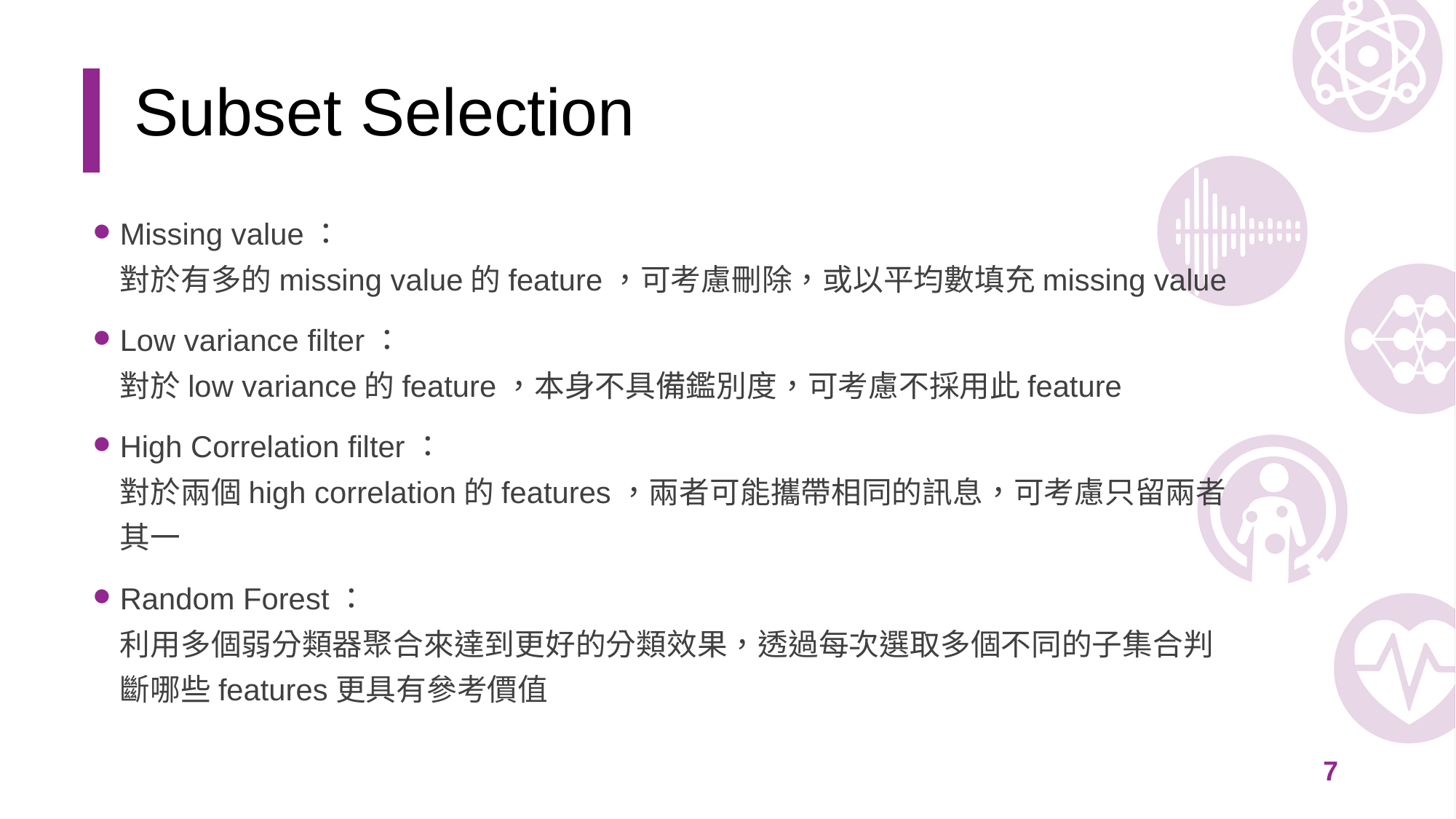

# Subset Selection
Missing value：
對於有多的missing value的feature，可考慮刪除，或以平均數填充missing value
Low variance filter：
對於low variance的feature，本身不具備鑑別度，可考慮不採用此feature
High Correlation filter：
對於兩個high correlation的features，兩者可能攜帶相同的訊息，可考慮只留兩者其一
Random Forest：
利用多個弱分類器聚合來達到更好的分類效果，透過每次選取多個不同的子集合判斷哪些features更具有參考價值

7